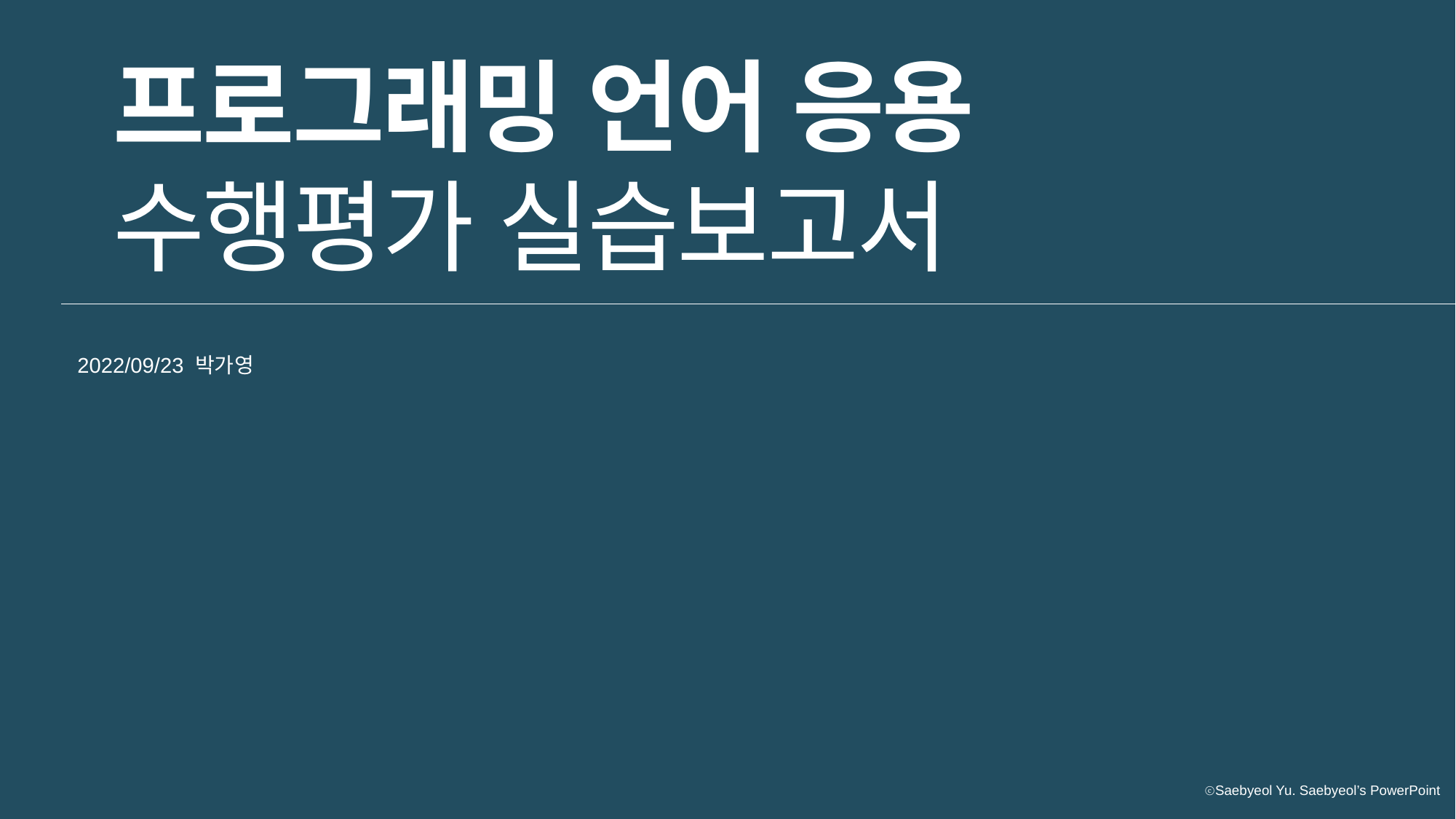

프로그래밍 언어 응용
수행평가 실습보고서
2022/09/23 박가영